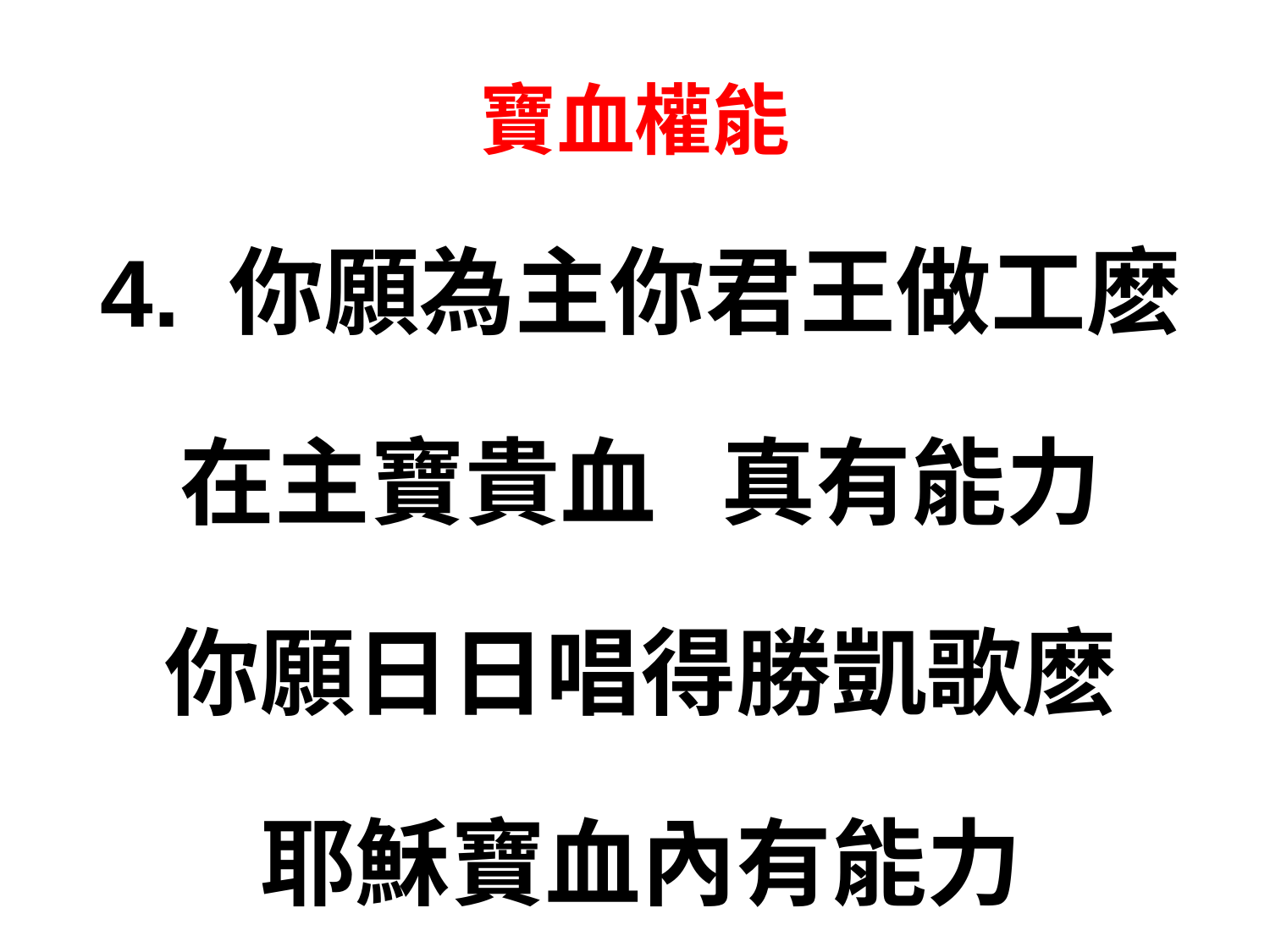

# 寶血權能
4. 你願為主你君王做工麽
在主寶貴血   真有能力
你願日日唱得勝凱歌麽
耶穌寶血內有能力